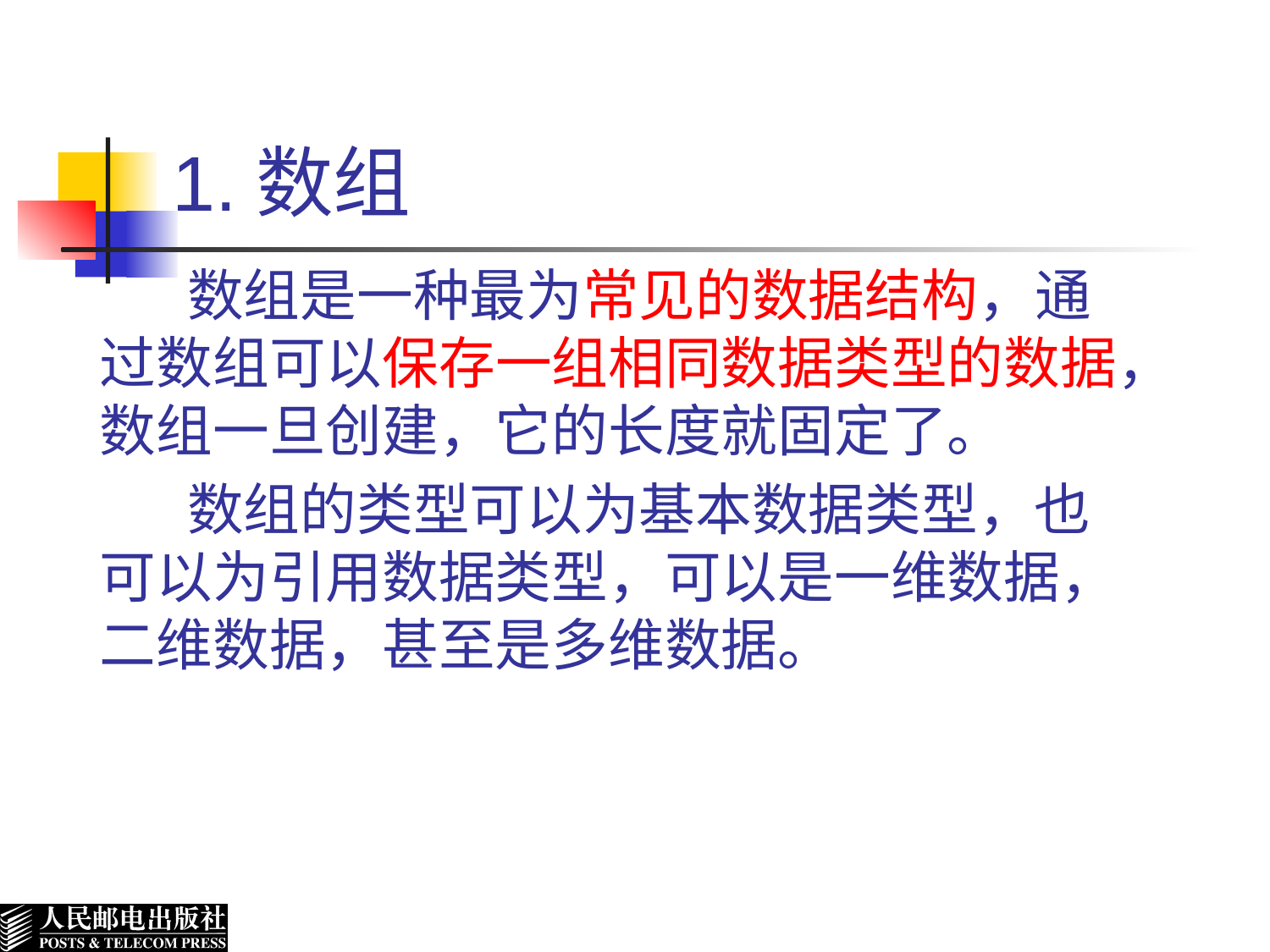

# 1.数组
数组是一种最为常见的数据结构，通过数组可以保存一组相同数据类型的数据，数组一旦创建，它的长度就固定了。
数组的类型可以为基本数据类型，也可以为引用数据类型，可以是一维数据，二维数据，甚至是多维数据。